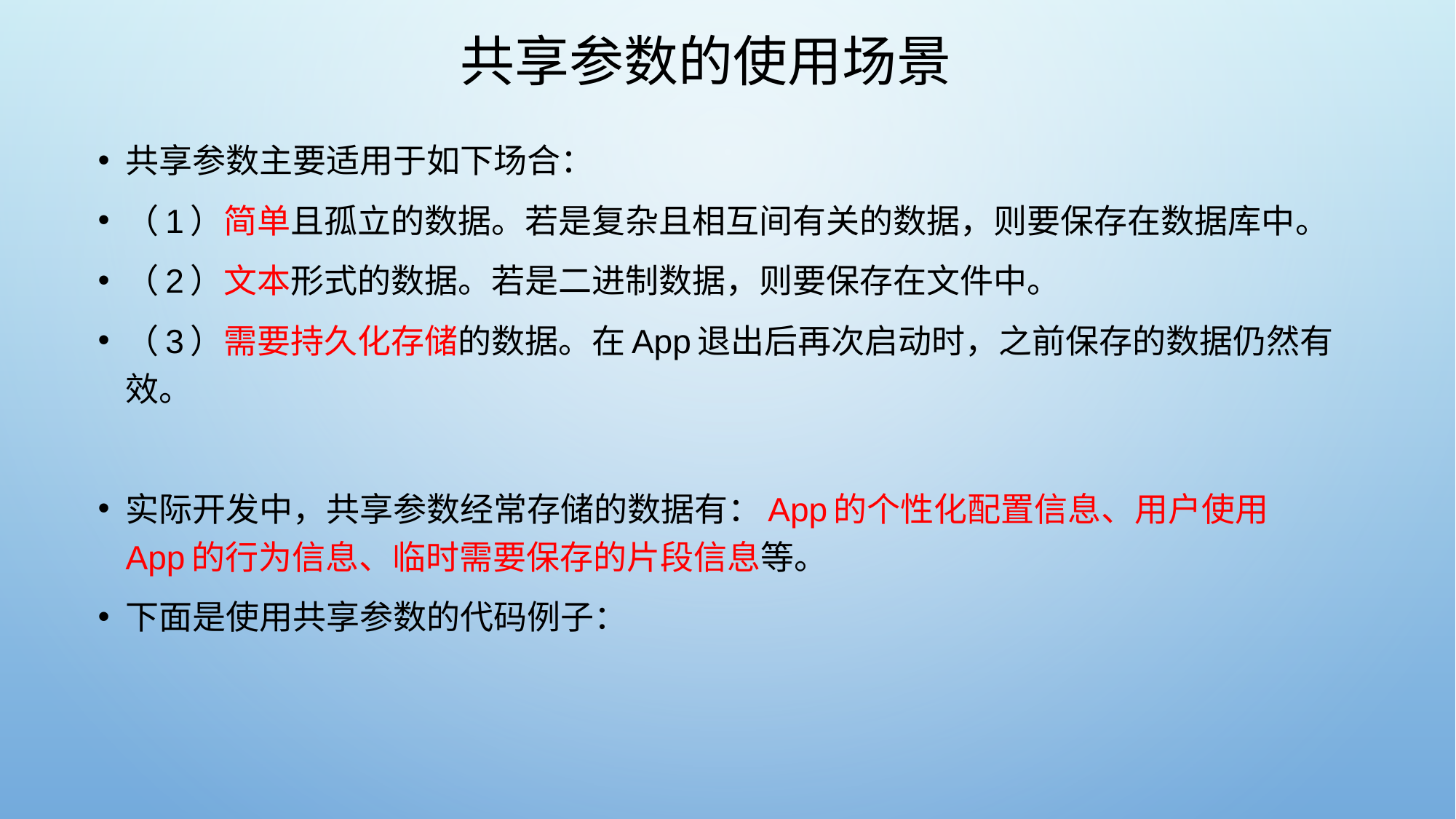

# 共享参数的使用场景
共享参数主要适用于如下场合：
（1）简单且孤立的数据。若是复杂且相互间有关的数据，则要保存在数据库中。
（2）文本形式的数据。若是二进制数据，则要保存在文件中。
（3）需要持久化存储的数据。在App退出后再次启动时，之前保存的数据仍然有效。

实际开发中，共享参数经常存储的数据有：App的个性化配置信息、用户使用App的行为信息、临时需要保存的片段信息等。
下面是使用共享参数的代码例子：